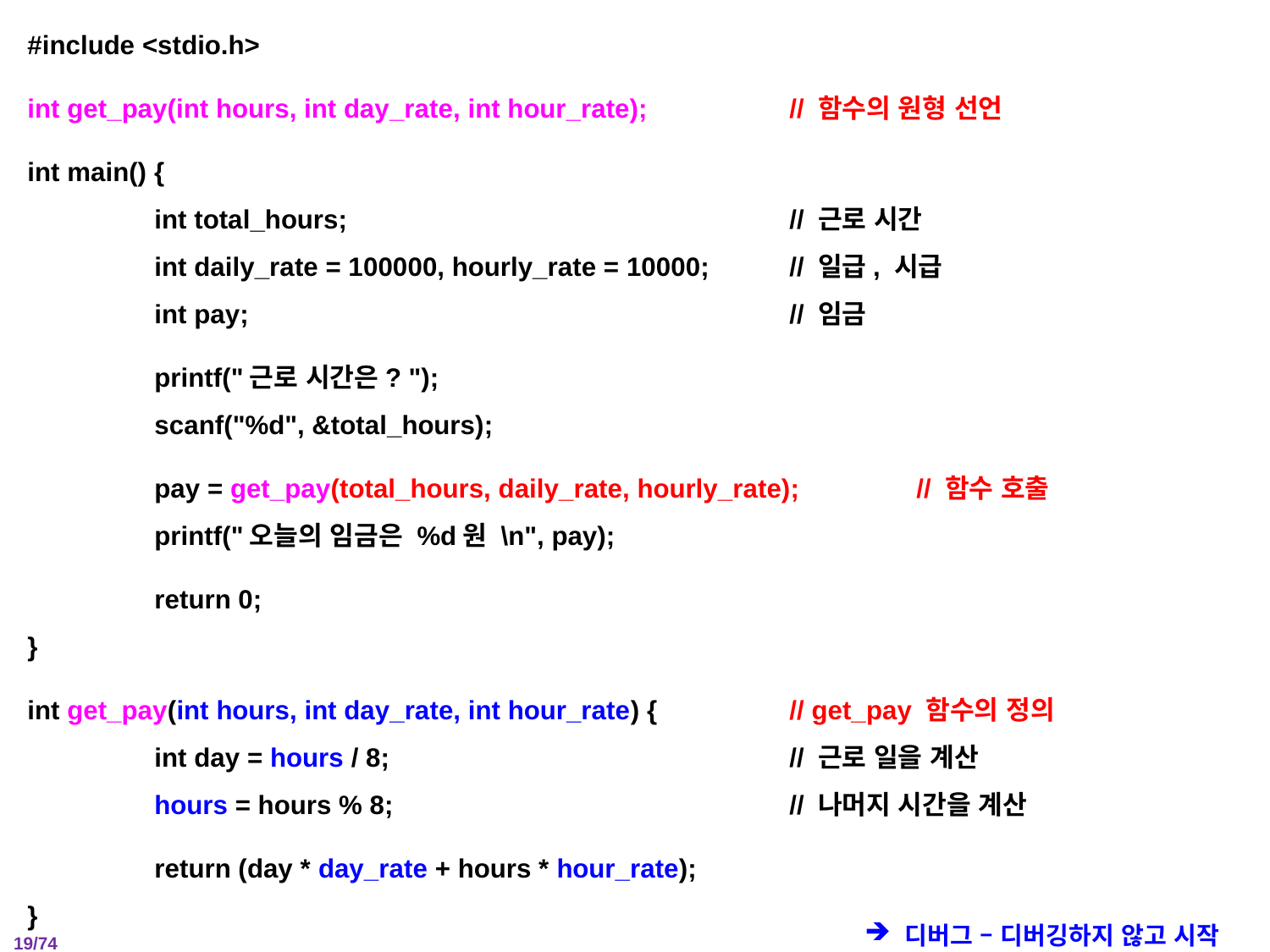

#include <stdio.h>

int get_pay(int hours, int day_rate, int hour_rate); 		// 함수의 원형 선언

int main() {
	int total_hours;				// 근로 시간
	int daily_rate = 100000, hourly_rate = 10000;	// 일급, 시급
	int pay;					// 임금

	printf("근로 시간은? ");
	scanf("%d", &total_hours);

	pay = get_pay(total_hours, daily_rate, hourly_rate);	// 함수 호출
	printf("오늘의 임금은 %d원 \n", pay);

	return 0;
}

int get_pay(int hours, int day_rate, int hour_rate) {		// get_pay 함수의 정의
	int day = hours / 8;				// 근로 일을 계산
	hours = hours % 8;				// 나머지 시간을 계산

	return (day * day_rate + hours * hour_rate);
}

디버그 – 디버깅하지 않고 시작